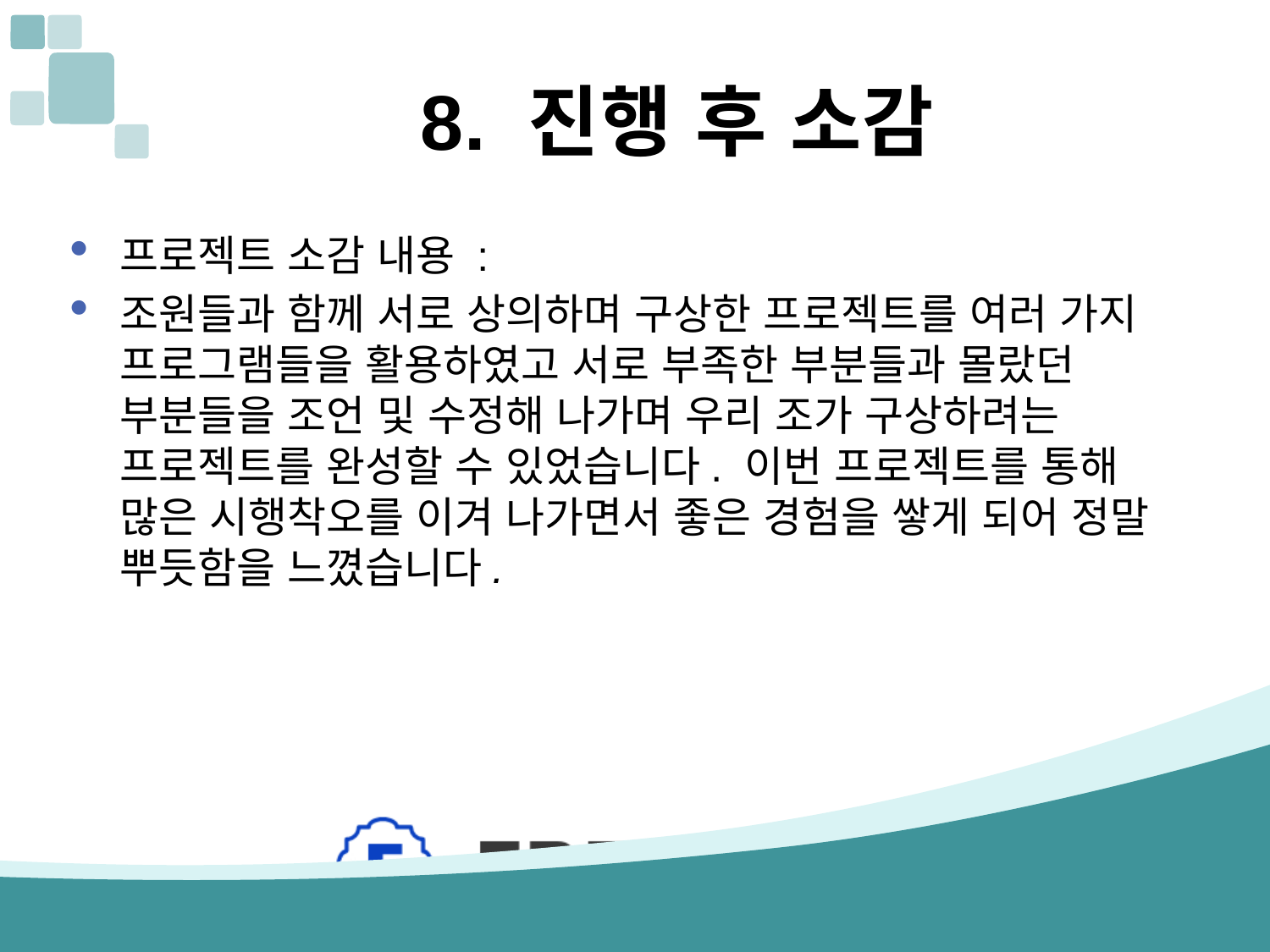

# 8. 진행 후 소감
프로젝트 소감 내용 :
조원들과 함께 서로 상의하며 구상한 프로젝트를 여러 가지 프로그램들을 활용하였고 서로 부족한 부분들과 몰랐던 부분들을 조언 및 수정해 나가며 우리 조가 구상하려는 프로젝트를 완성할 수 있었습니다. 이번 프로젝트를 통해 많은 시행착오를 이겨 나가면서 좋은 경험을 쌓게 되어 정말 뿌듯함을 느꼈습니다.